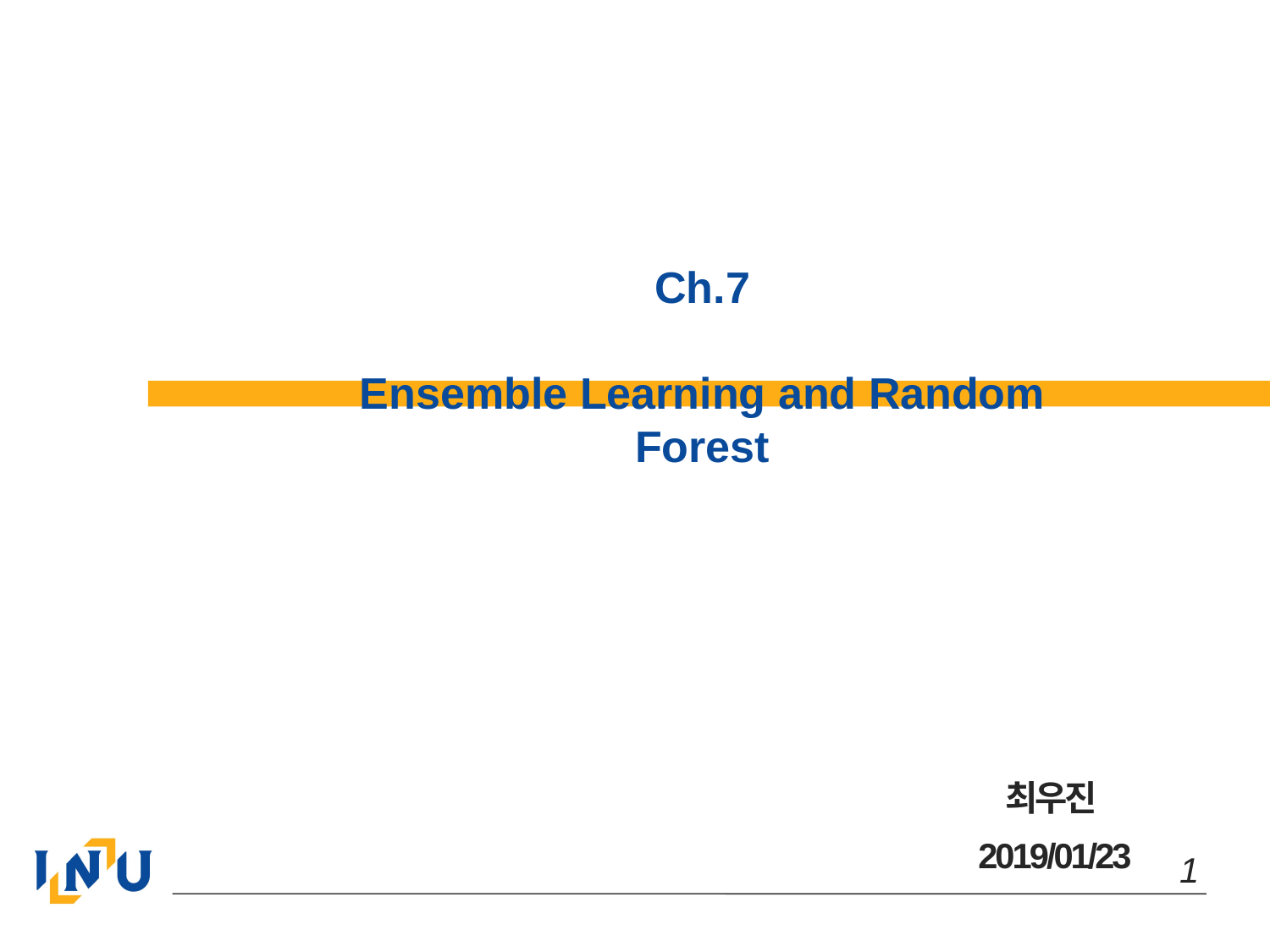

# Ch.7 Ensemble Learning and Random Forest
최우진
2019/01/23
1